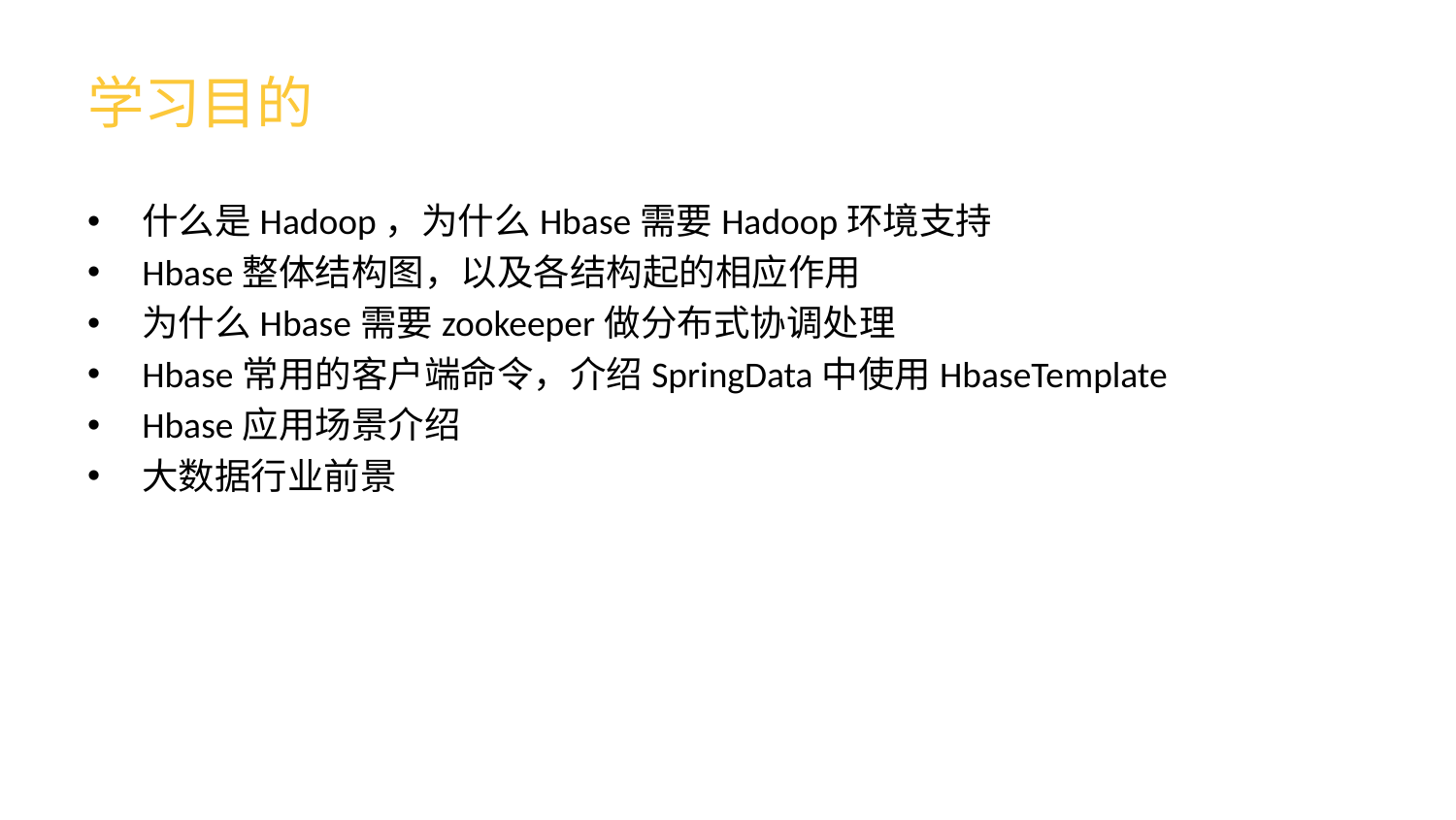

# 学习目的
什么是Hadoop，为什么Hbase需要Hadoop环境支持
Hbase整体结构图，以及各结构起的相应作用
为什么Hbase需要zookeeper做分布式协调处理
Hbase常用的客户端命令，介绍SpringData中使用HbaseTemplate
Hbase应用场景介绍
大数据行业前景